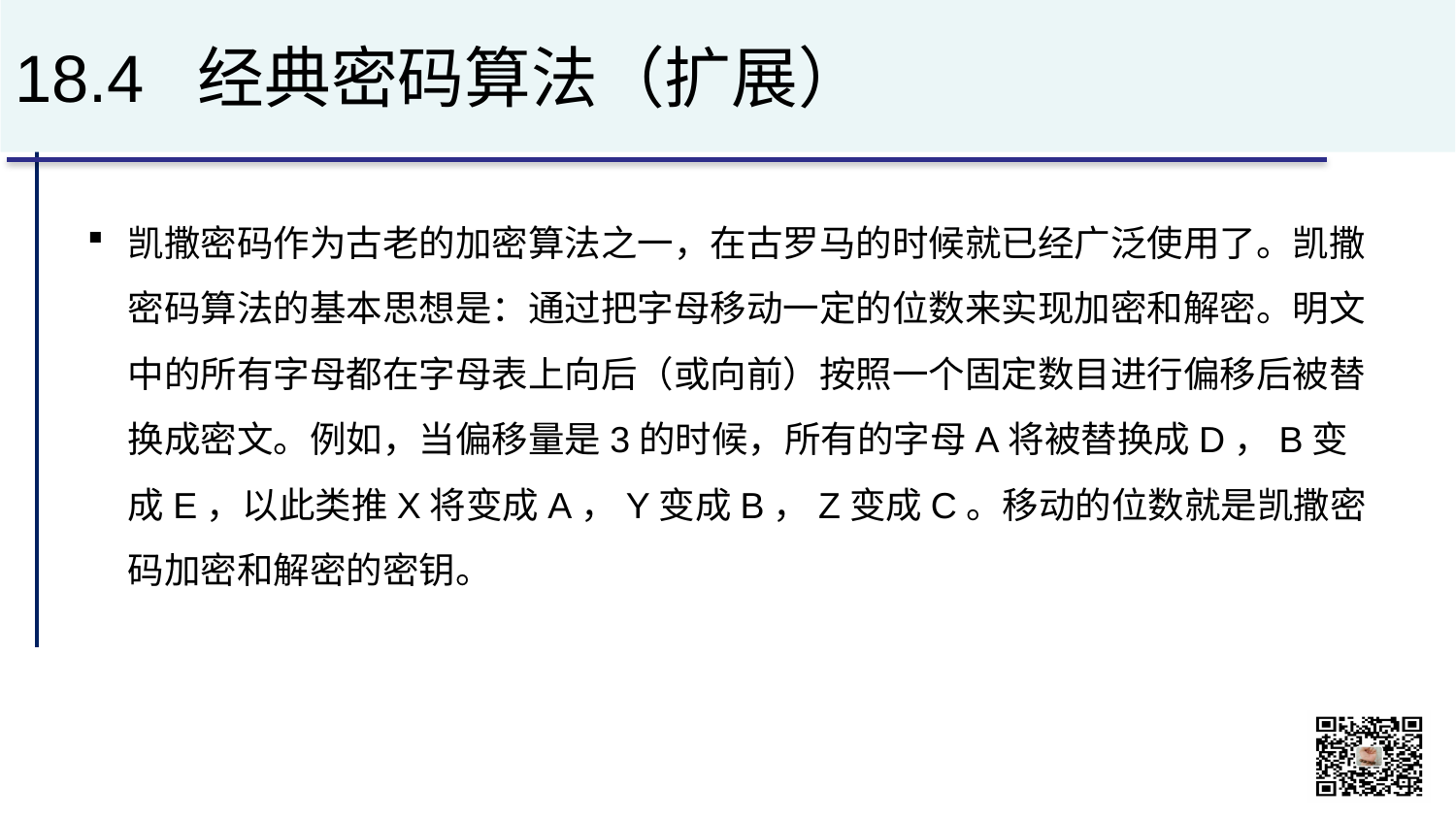

# 18.4  经典密码算法（扩展）
凯撒密码作为古老的加密算法之一，在古罗马的时候就已经广泛使用了。凯撒密码算法的基本思想是：通过把字母移动一定的位数来实现加密和解密。明文中的所有字母都在字母表上向后（或向前）按照一个固定数目进行偏移后被替换成密文。例如，当偏移量是3的时候，所有的字母A将被替换成D，B变成E，以此类推X将变成A，Y变成B，Z变成C。移动的位数就是凯撒密码加密和解密的密钥。